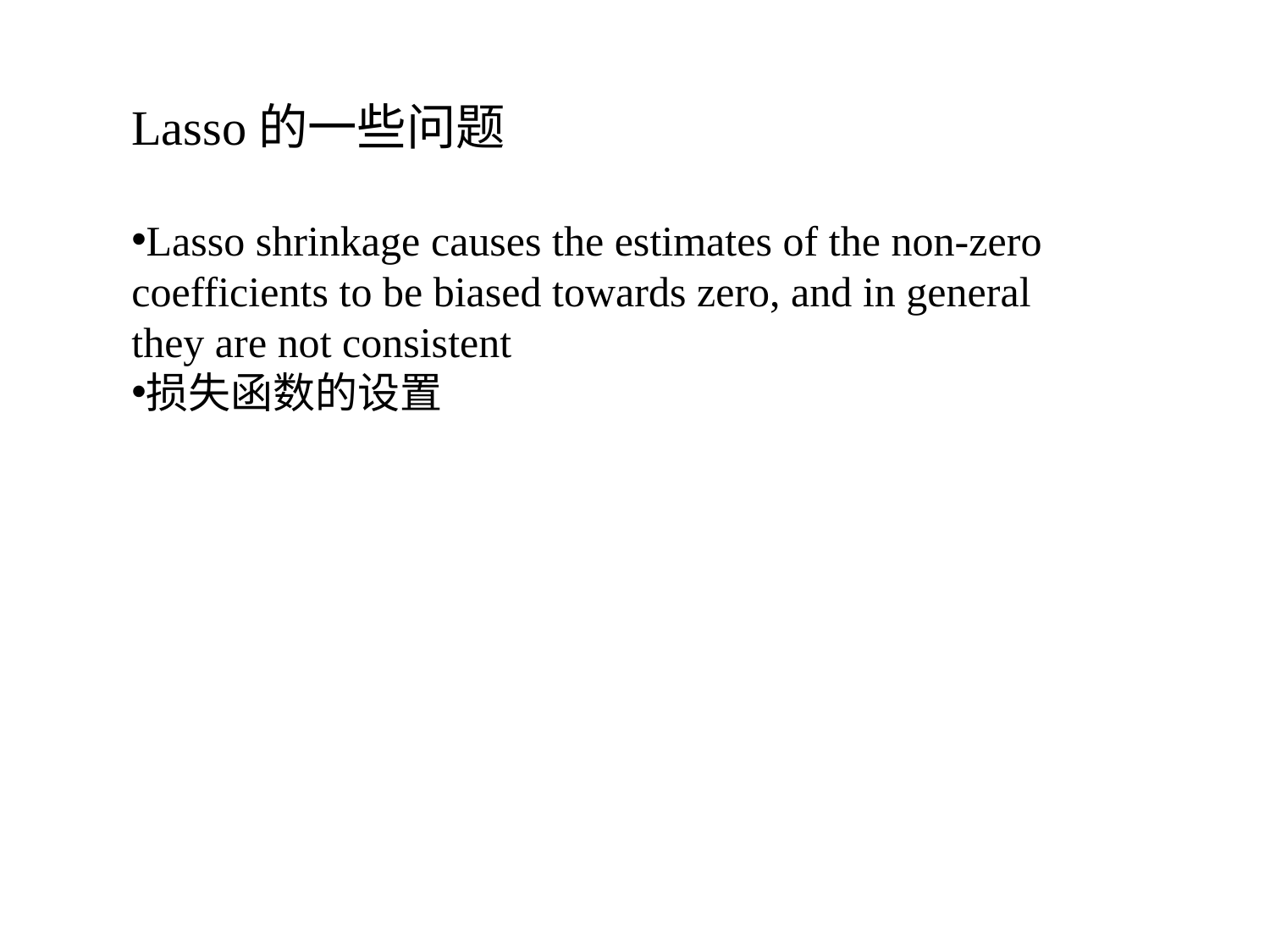

Lasso的一些问题

Lasso shrinkage causes the estimates of the non-zero coefficients to be biased towards zero, and in general
they are not consistent
损失函数的设置